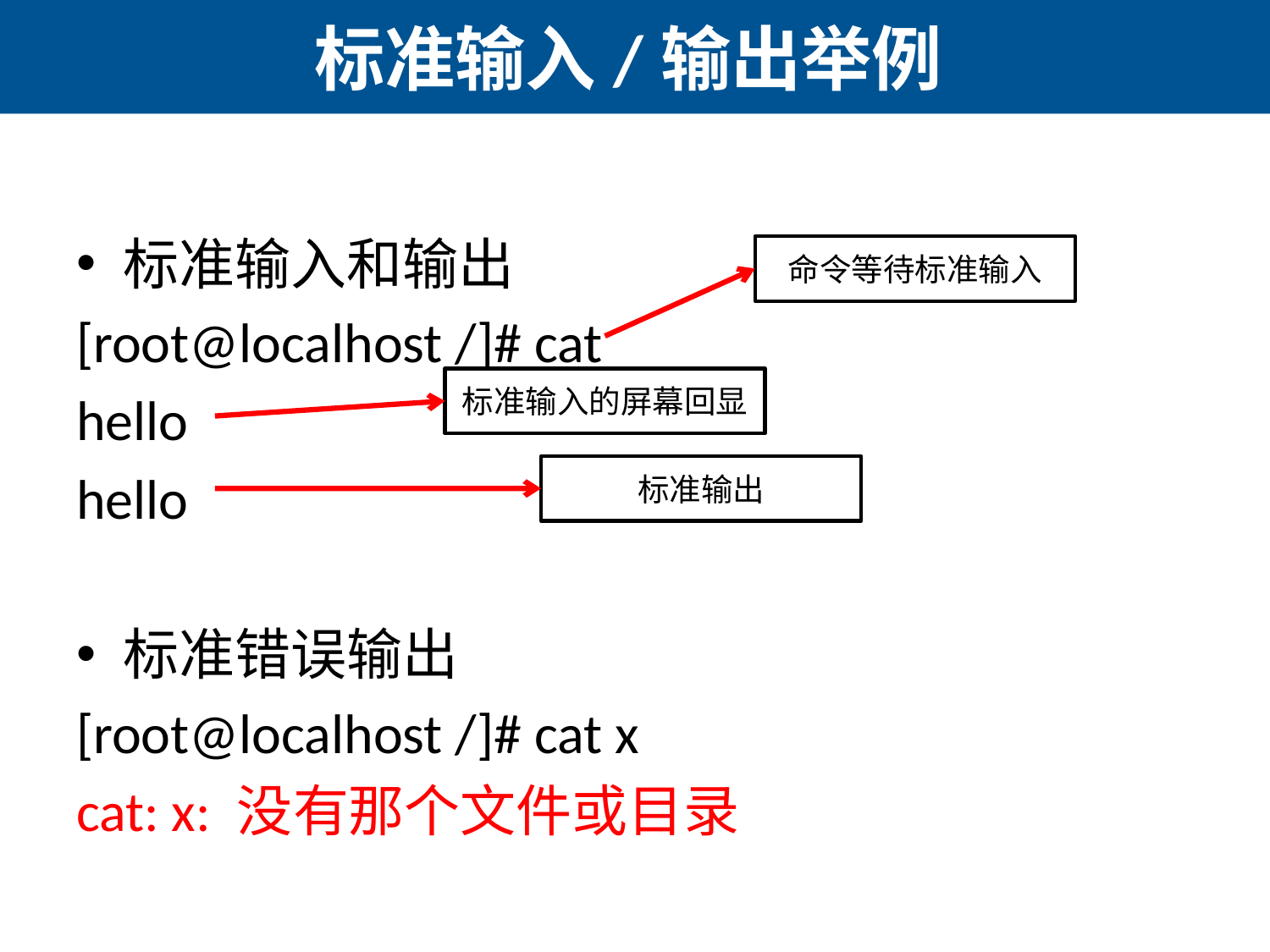

# 标准输入/输出举例
标准输入和输出
[root@localhost /]# cat
hello
hello

标准错误输出
[root@localhost /]# cat x
cat: x: 没有那个文件或目录

命令等待标准输入
标准输入的屏幕回显
标准输出